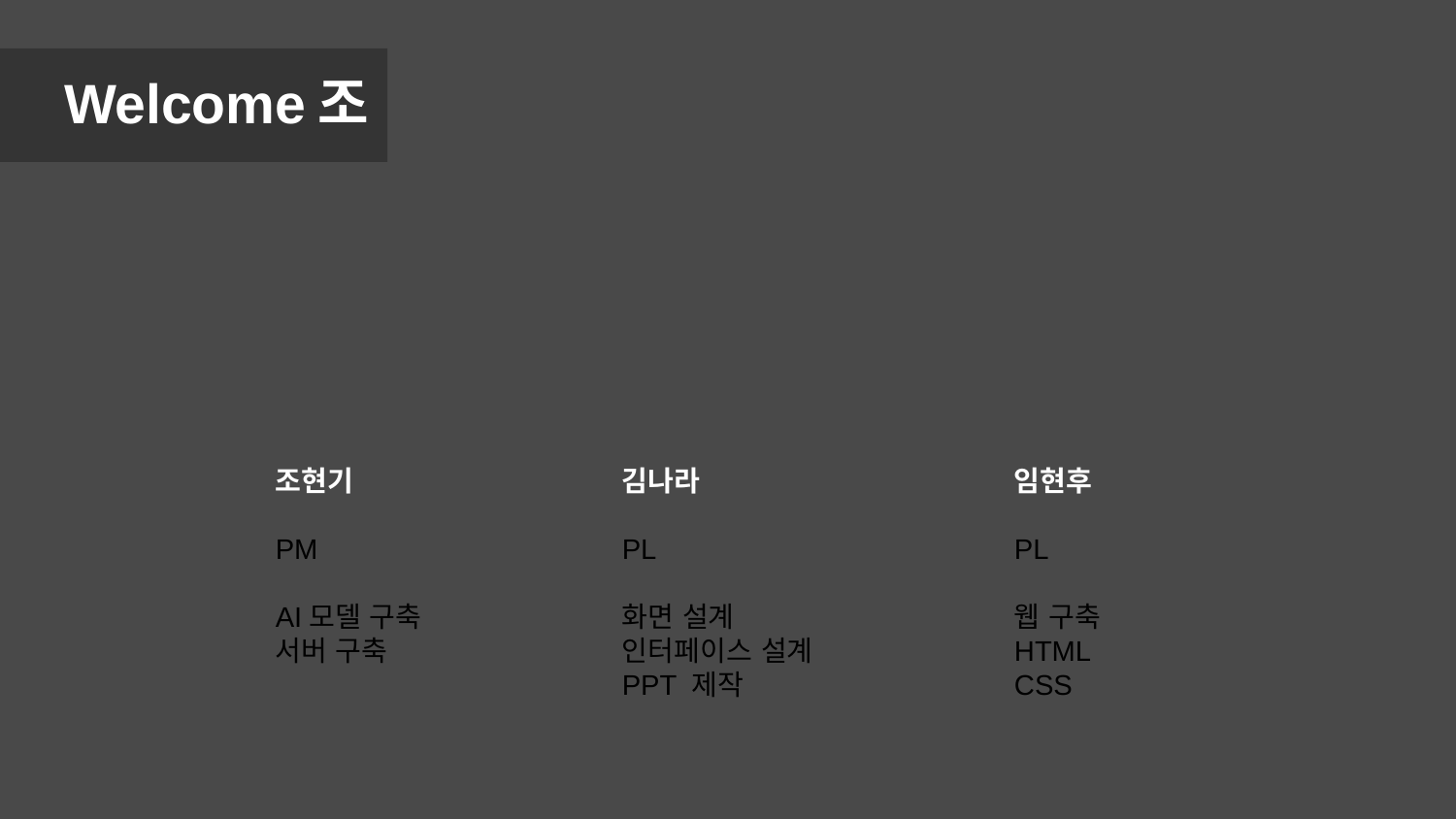

# Welcome조
김나라

PL

화면 설계
인터페이스 설계
PPT 제작
임현후

PL

웹 구축
HTML
CSS
조현기

PM

AI모델 구축
서버 구축